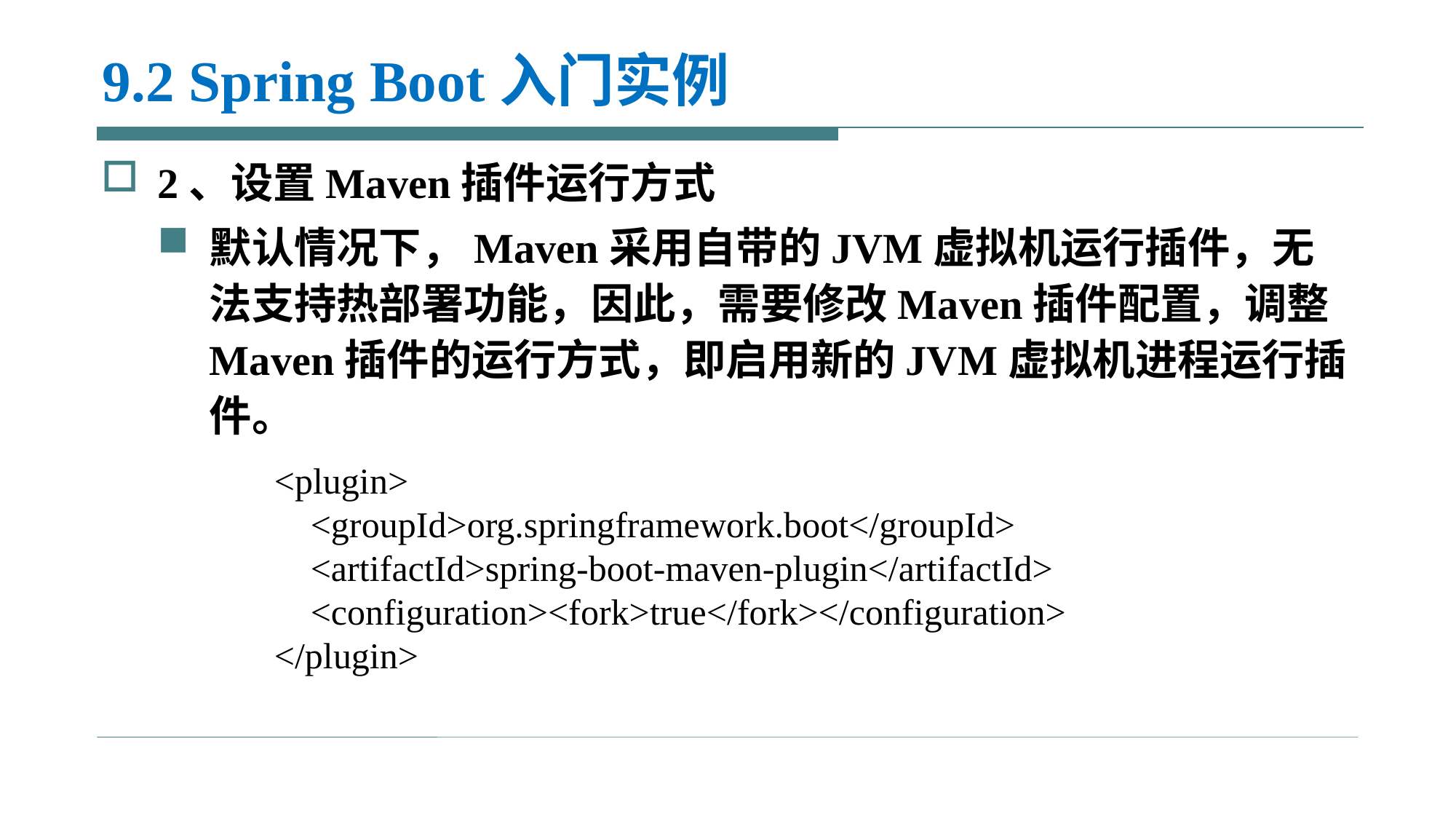

# 9.2 Spring Boot入门实例
2、设置Maven插件运行方式
默认情况下，Maven采用自带的JVM虚拟机运行插件，无法支持热部署功能，因此，需要修改Maven插件配置，调整Maven插件的运行方式，即启用新的JVM虚拟机进程运行插件。
<plugin>    <groupId>org.springframework.boot</groupId>    <artifactId>spring-boot-maven-plugin</artifactId>    <configuration><fork>true</fork></configuration></plugin>
20